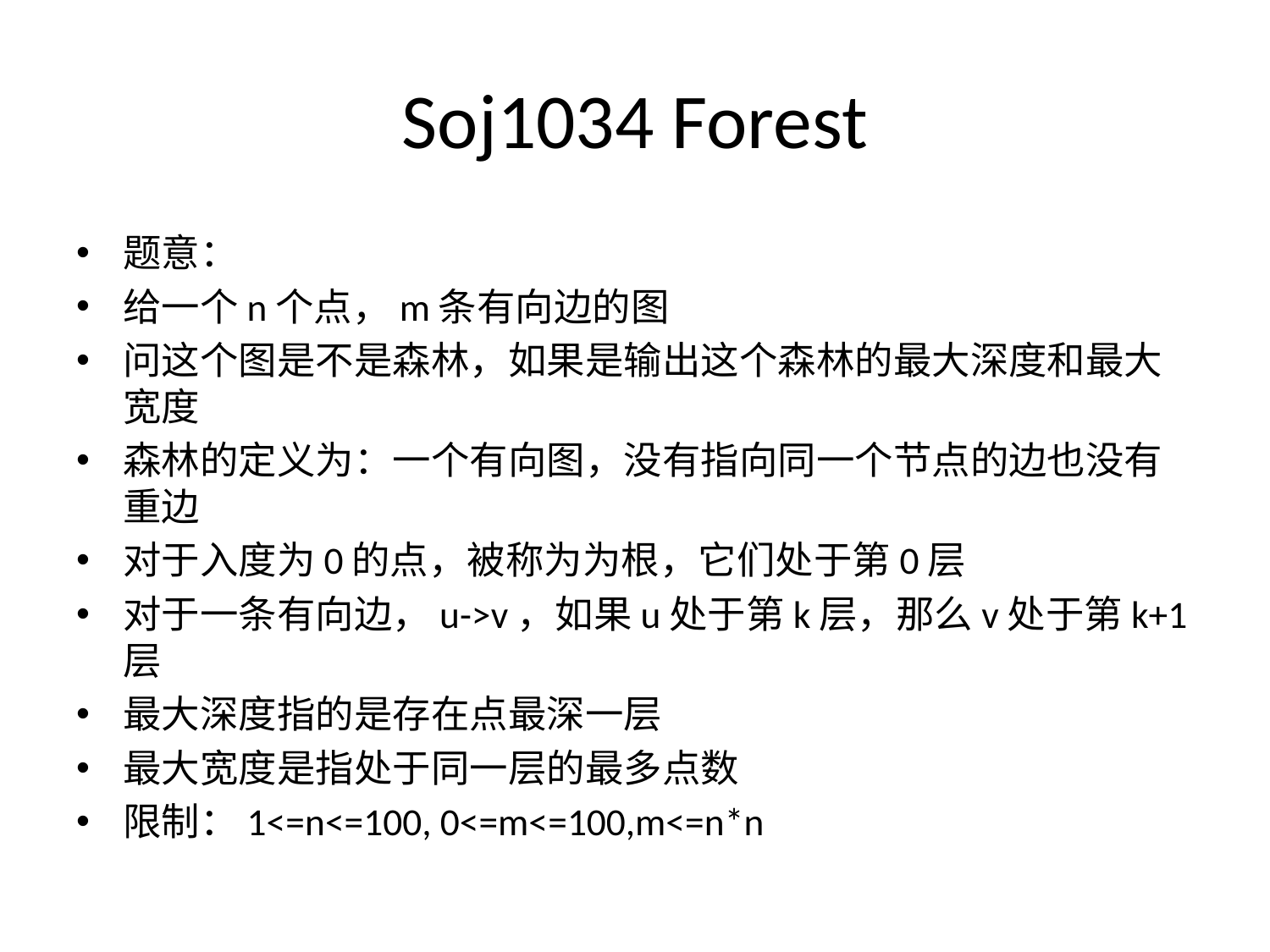

# Soj1034 Forest
题意：
给一个n个点，m条有向边的图
问这个图是不是森林，如果是输出这个森林的最大深度和最大宽度
森林的定义为：一个有向图，没有指向同一个节点的边也没有重边
对于入度为0的点，被称为为根，它们处于第0层
对于一条有向边，u->v，如果u处于第k层，那么v处于第k+1层
最大深度指的是存在点最深一层
最大宽度是指处于同一层的最多点数
限制：1<=n<=100, 0<=m<=100,m<=n*n